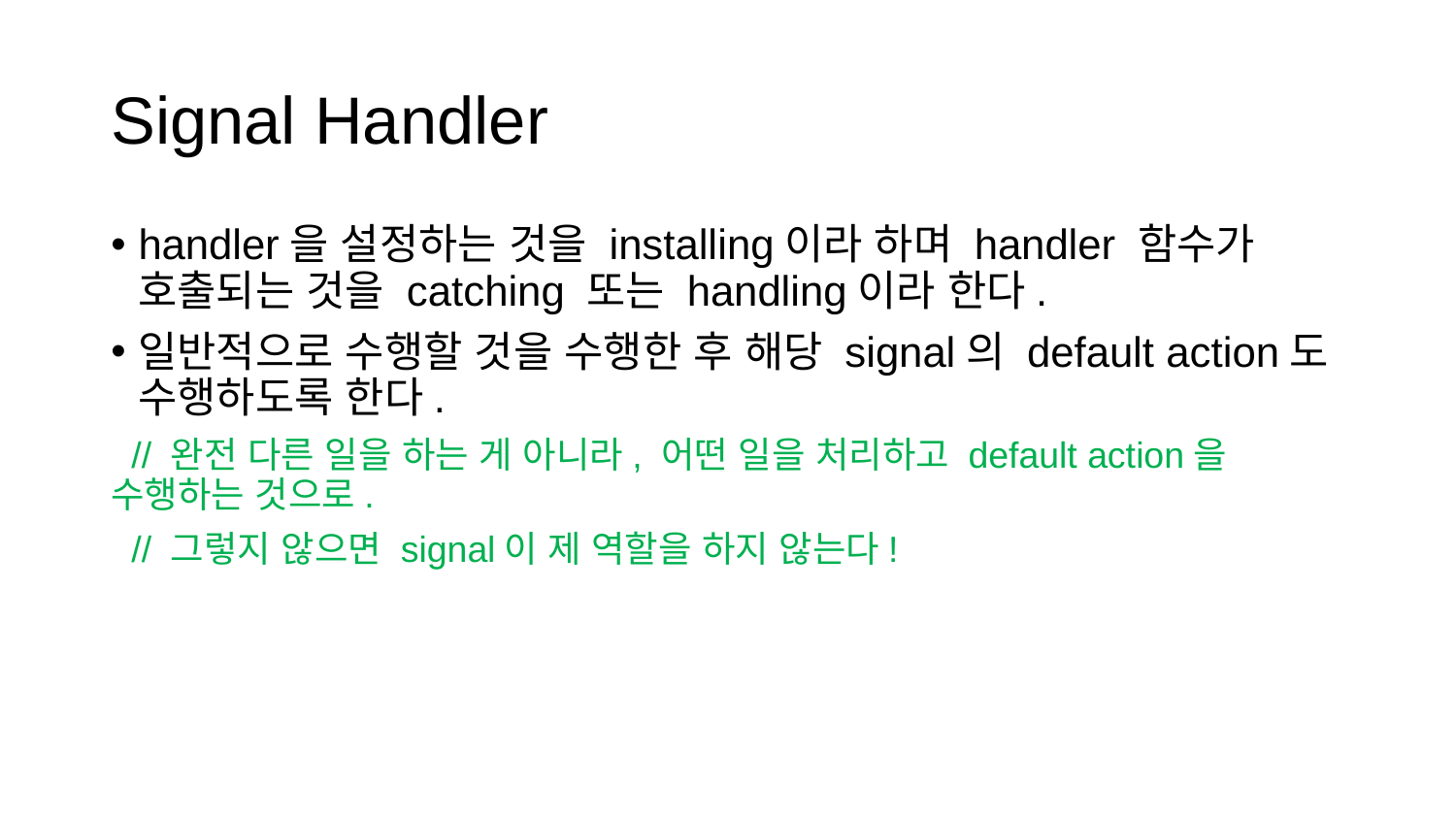

Signal Handler
handler을 설정하는 것을 installing이라 하며 handler 함수가 호출되는 것을 catching 또는 handling이라 한다.
일반적으로 수행할 것을 수행한 후 해당 signal의 default action도 수행하도록 한다.
  // 완전 다른 일을 하는 게 아니라, 어떤 일을 처리하고 default action을 수행하는 것으로.
  // 그렇지 않으면 signal이 제 역할을 하지 않는다!